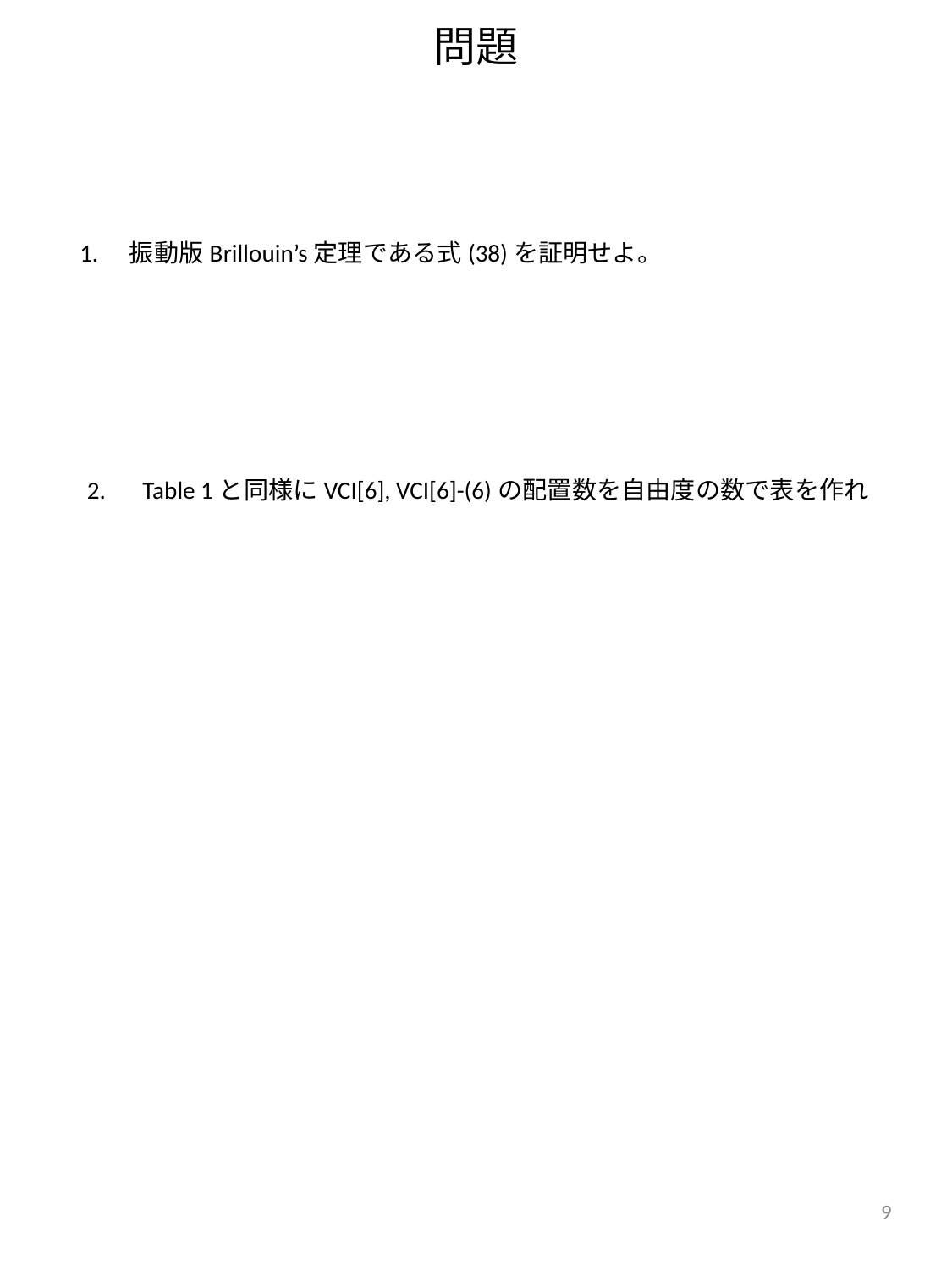

# 問題
1.　振動版Brillouin’s定理である式(38)を証明せよ。
2.　Table 1と同様にVCI[6], VCI[6]-(6)の配置数を自由度の数で表を作れ
9